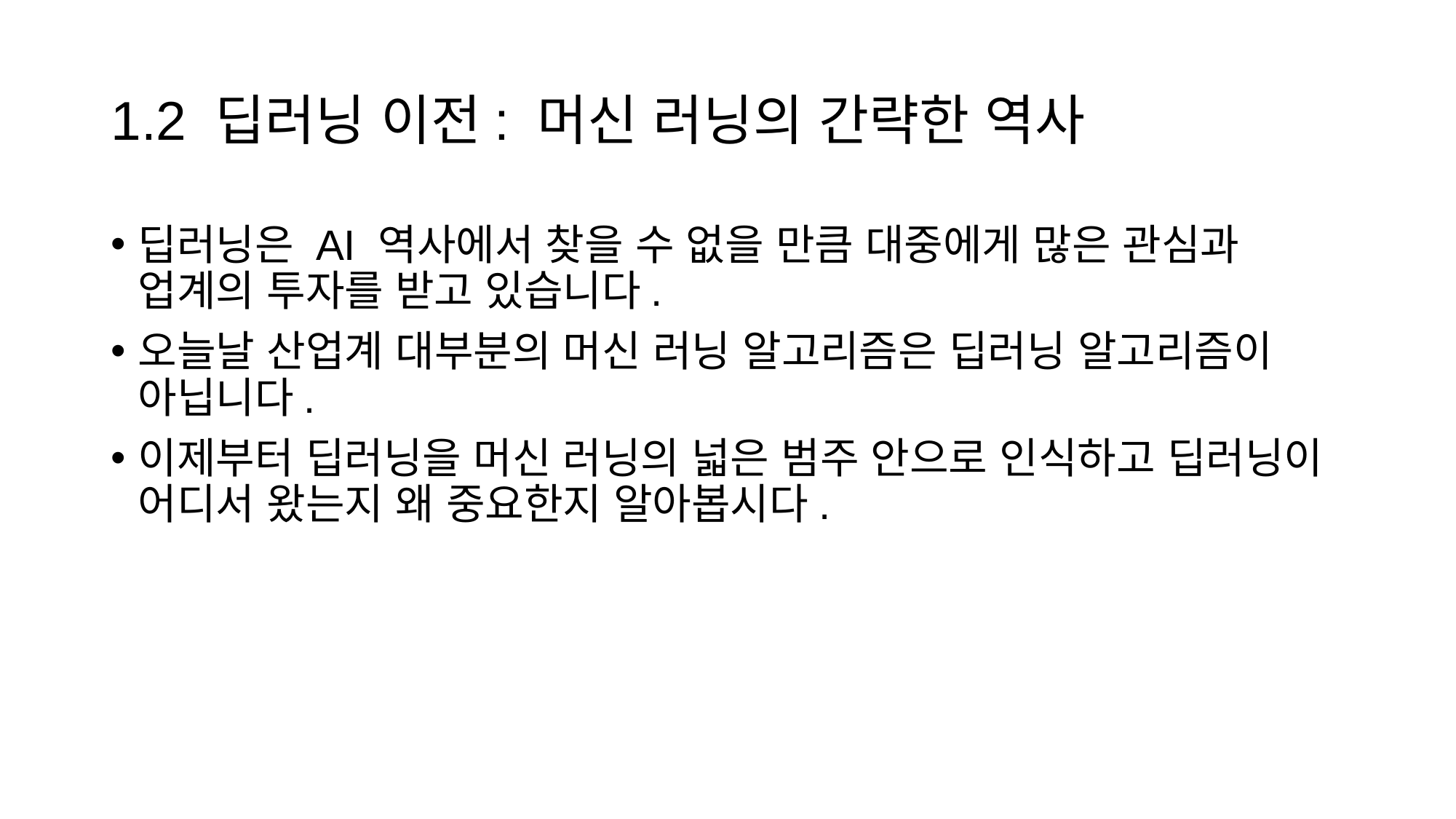

# 1.2 딥러닝 이전: 머신 러닝의 간략한 역사
딥러닝은 AI 역사에서 찾을 수 없을 만큼 대중에게 많은 관심과 업계의 투자를 받고 있습니다.
오늘날 산업계 대부분의 머신 러닝 알고리즘은 딥러닝 알고리즘이 아닙니다.
이제부터 딥러닝을 머신 러닝의 넓은 범주 안으로 인식하고 딥러닝이 어디서 왔는지 왜 중요한지 알아봅시다.